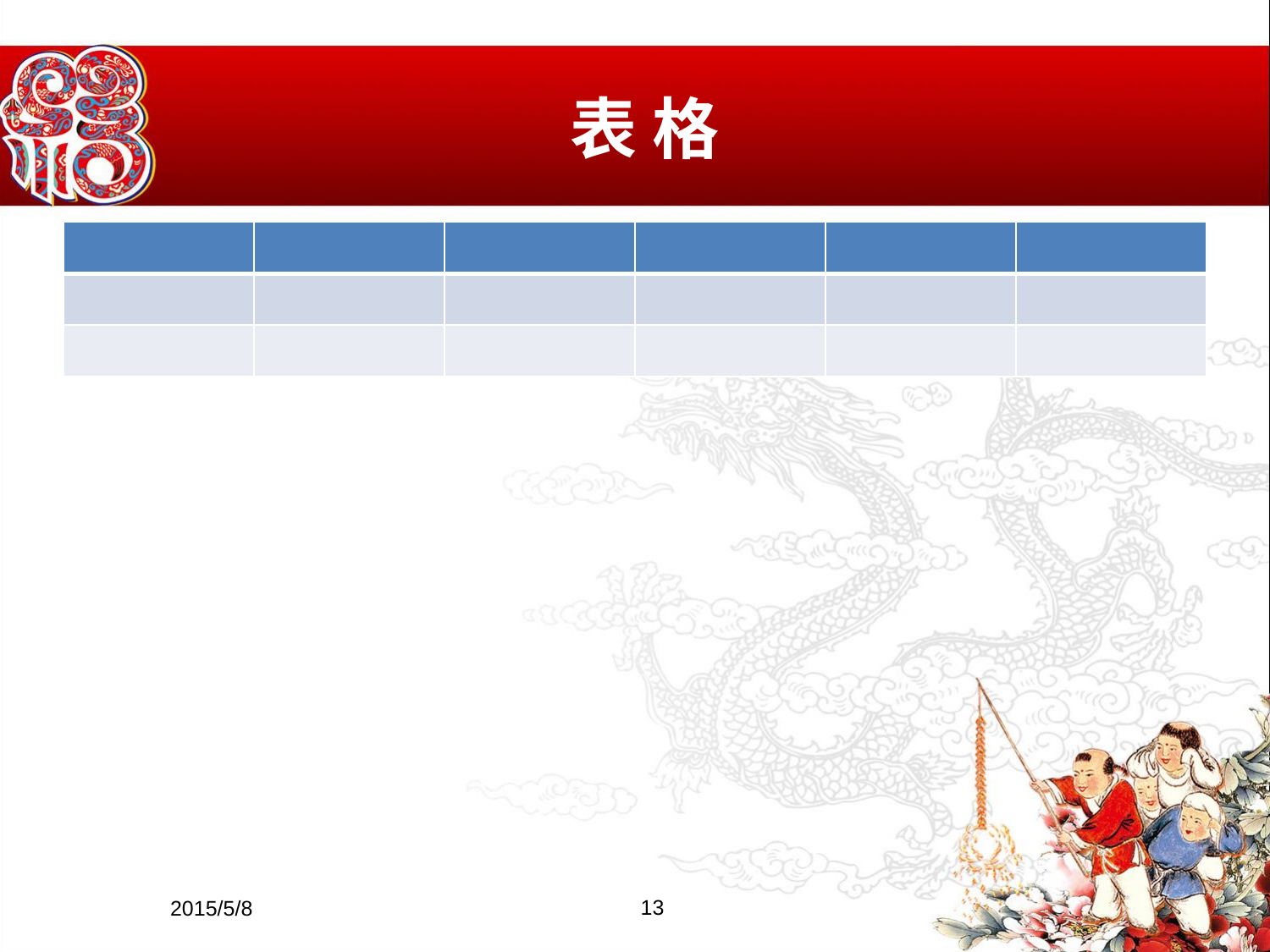

# 表 格
|  |  |  |  |  |  |
| --- | --- | --- | --- | --- | --- |
|  |  |  |  |  |  |
|  |  |  |  |  |  |
13
2015/5/8